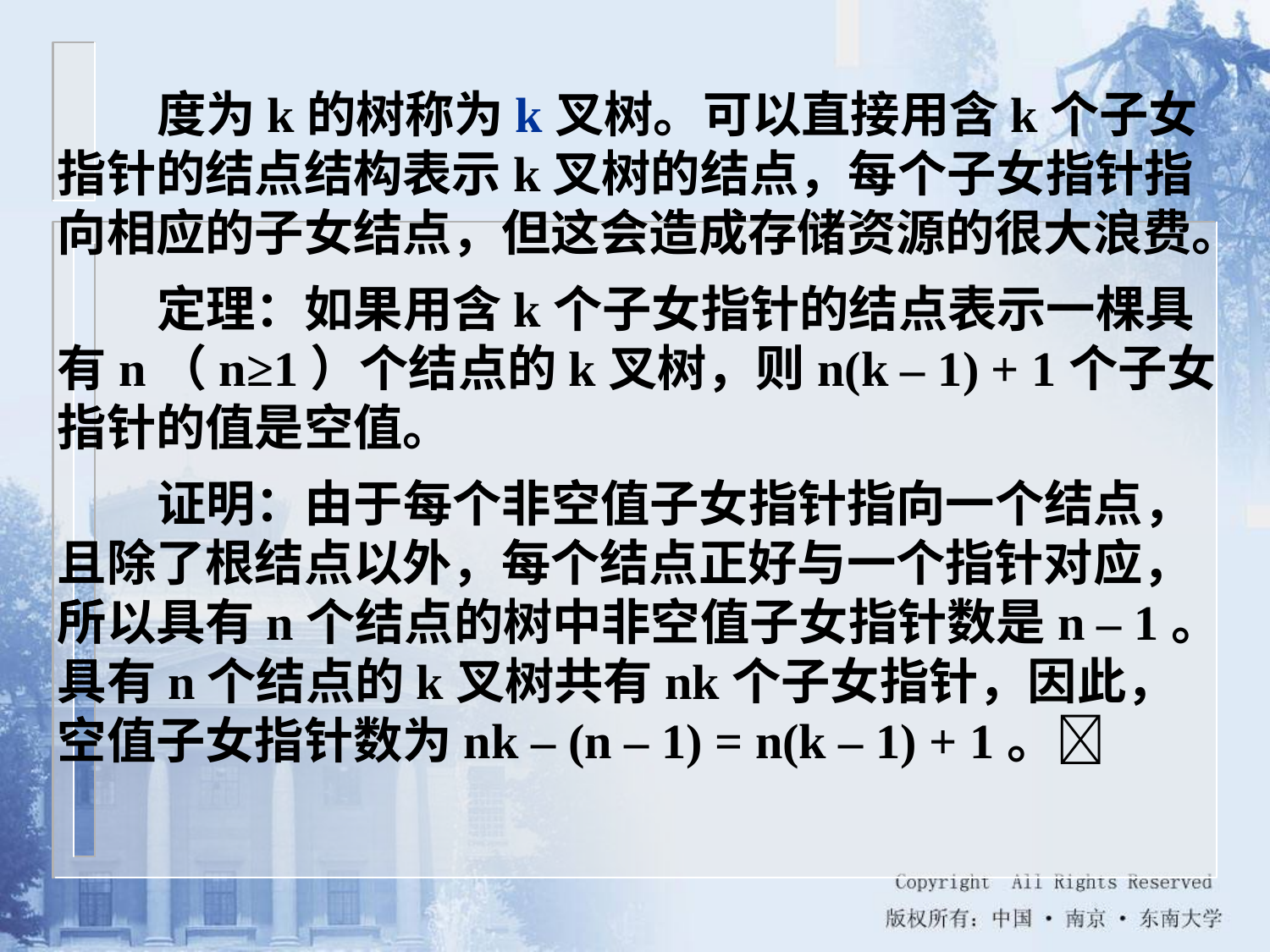

度为k的树称为k叉树。可以直接用含k个子女指针的结点结构表示k叉树的结点，每个子女指针指向相应的子女结点，但这会造成存储资源的很大浪费。
定理：如果用含k个子女指针的结点表示一棵具有n（n≥1）个结点的k叉树，则n(k – 1) + 1个子女指针的值是空值。
证明：由于每个非空值子女指针指向一个结点，且除了根结点以外，每个结点正好与一个指针对应，所以具有n个结点的树中非空值子女指针数是n – 1。具有n个结点的k叉树共有nk个子女指针，因此，空值子女指针数为nk – (n – 1) = n(k – 1) + 1。€